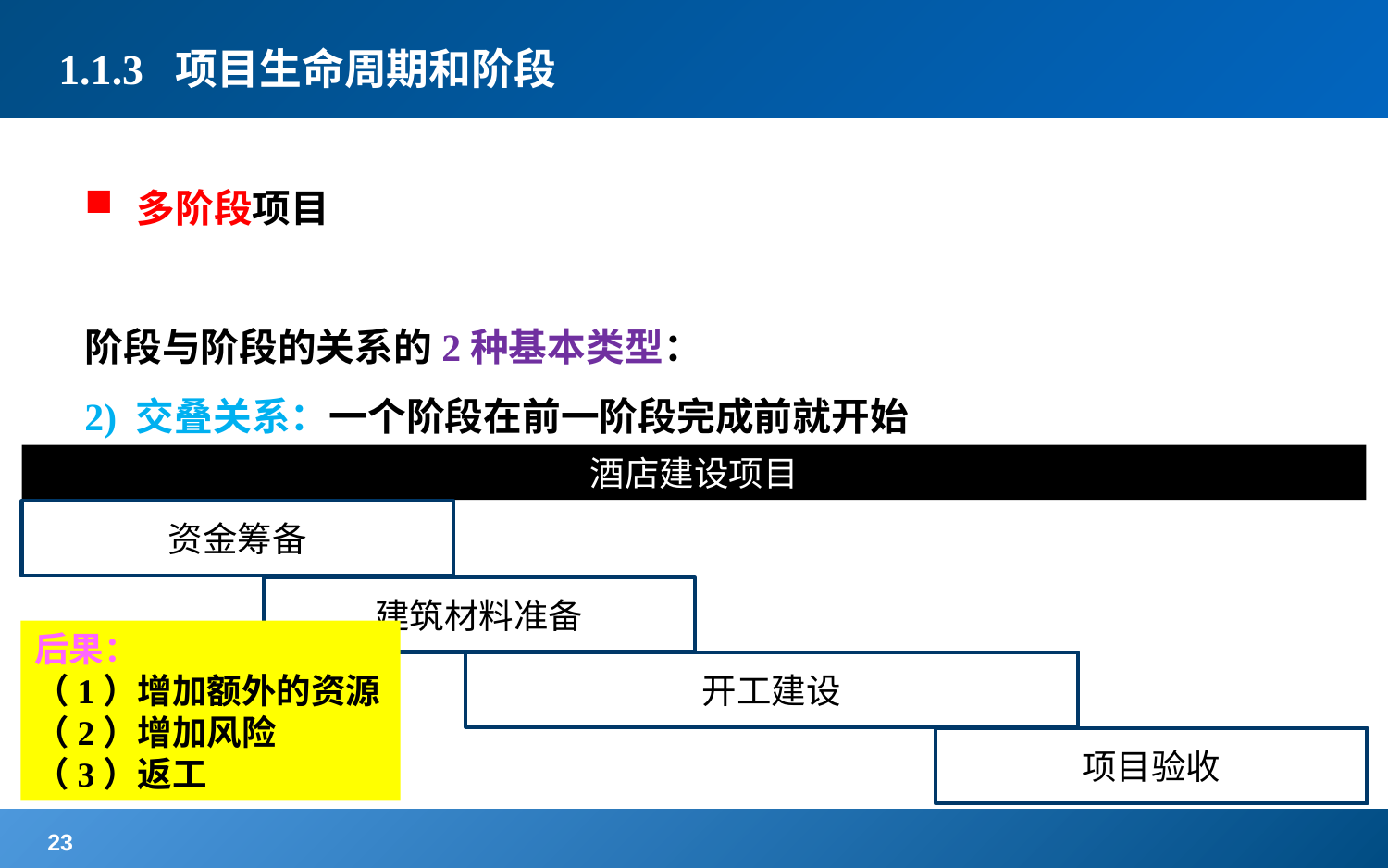

# 1.1.3  项目生命周期和阶段
多阶段项目

阶段与阶段的关系的2种基本类型：
2) 交叠关系：一个阶段在前一阶段完成前就开始

酒店建设项目
资金筹备
建筑材料准备
后果：
（1）增加额外的资源
（2）增加风险
（3）返工
开工建设
项目验收